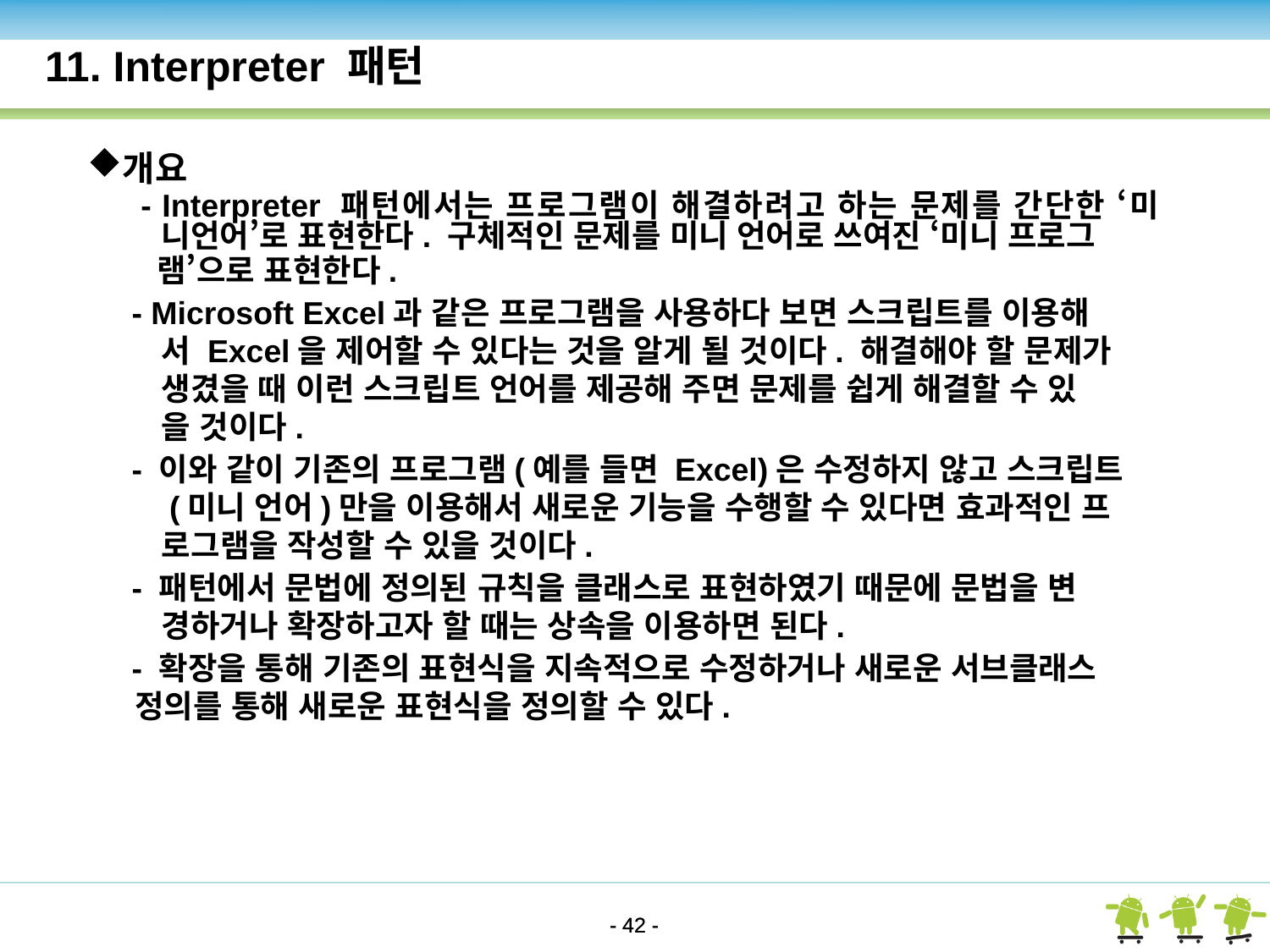

11. Interpreter 패턴
개요
     - Interpreter 패턴에서는 프로그램이 해결하려고 하는 문제를 간단한 ‘미
   니언어’로 표현한다. 구체적인 문제를 미니 언어로 쓰여진 ‘미니 프로그
       램’으로 표현한다.
     - Microsoft Excel과 같은 프로그램을 사용하다 보면 스크립트를 이용해
   서 Excel을 제어할 수 있다는 것을 알게 될 것이다. 해결해야 할 문제가
   생겼을 때 이런 스크립트 언어를 제공해 주면 문제를 쉽게 해결할 수 있
   을 것이다.
     - 이와 같이 기존의 프로그램(예를 들면 Excel)은 수정하지 않고 스크립트
   (미니 언어)만을 이용해서 새로운 기능을 수행할 수 있다면 효과적인 프
   로그램을 작성할 수 있을 것이다.
     - 패턴에서 문법에 정의된 규칙을 클래스로 표현하였기 때문에 문법을 변
   경하거나 확장하고자 할 때는 상속을 이용하면 된다.
     - 확장을 통해 기존의 표현식을 지속적으로 수정하거나 새로운 서브클래스 정의를 통해 새로운 표현식을 정의할 수 있다.

- 42 -
- 42 -